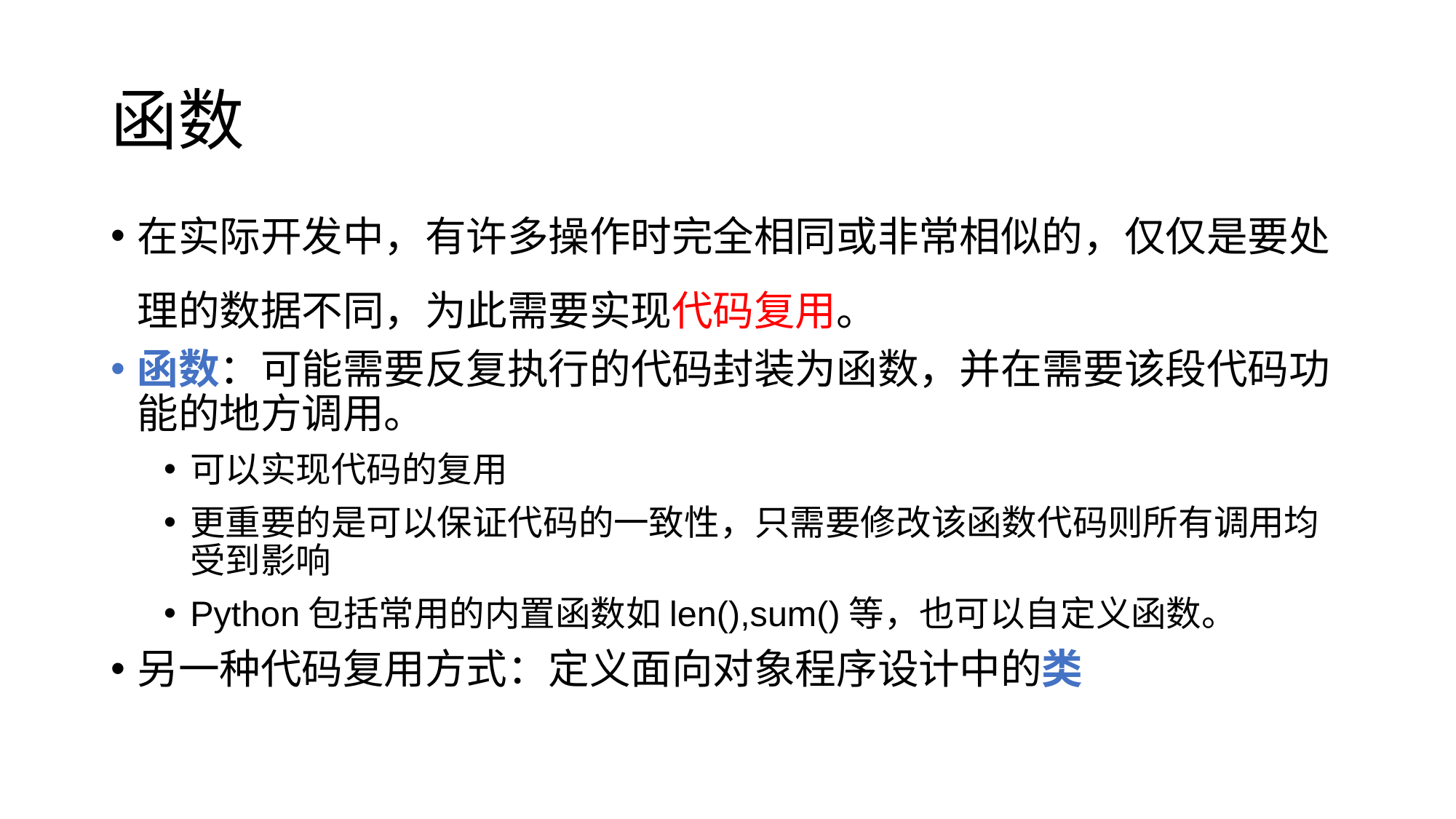

# 函数
在实际开发中，有许多操作时完全相同或非常相似的，仅仅是要处理的数据不同，为此需要实现代码复用。
函数：可能需要反复执行的代码封装为函数，并在需要该段代码功能的地方调用。
可以实现代码的复用
更重要的是可以保证代码的一致性，只需要修改该函数代码则所有调用均受到影响
Python包括常用的内置函数如len(),sum()等，也可以自定义函数。
另一种代码复用方式：定义面向对象程序设计中的类